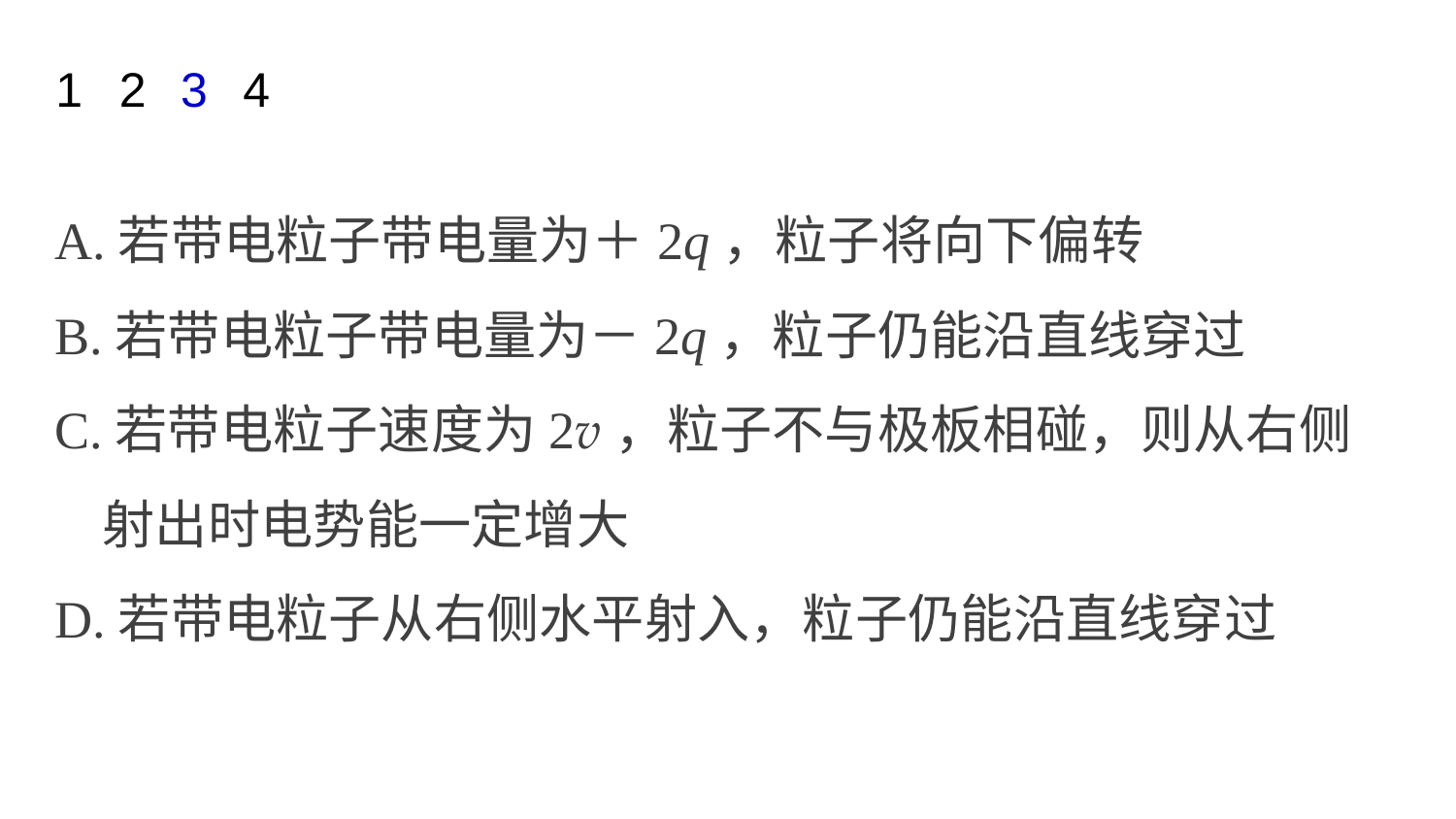

1
2
3
4
A.若带电粒子带电量为＋2q，粒子将向下偏转
B.若带电粒子带电量为－2q，粒子仍能沿直线穿过
C.若带电粒子速度为2v，粒子不与极板相碰，则从右侧
   射出时电势能一定增大
D.若带电粒子从右侧水平射入，粒子仍能沿直线穿过